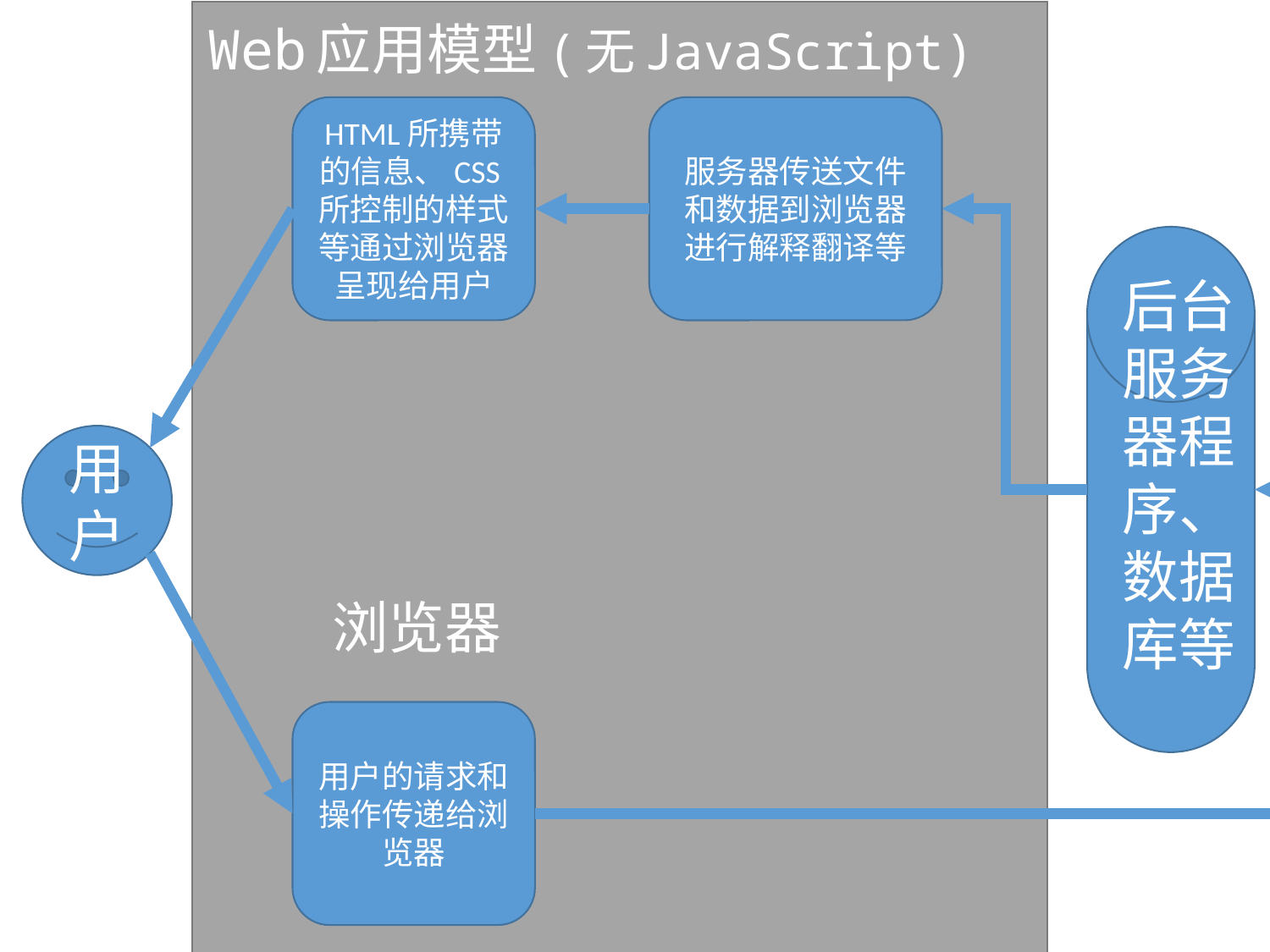

浏览器
# Web应用模型(无JavaScript)
HTML所携带的信息、CSS所控制的样式等通过浏览器呈现给用户
服务器传送文件和数据到浏览器进行解释翻译等

后台服务器程序、数据库等
用户
用户的请求和操作传递给浏览器